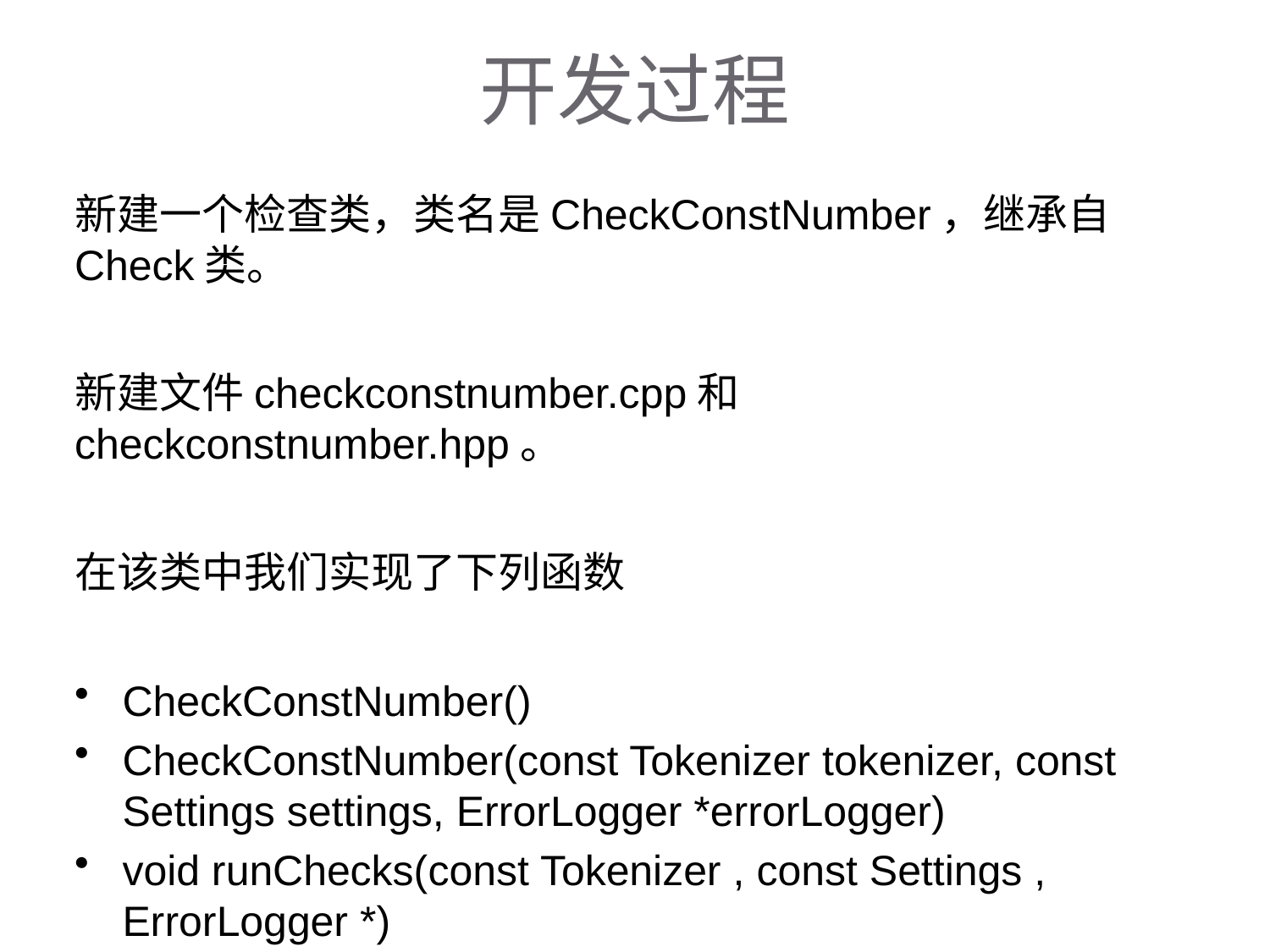

# 开发过程
新建一个检查类，类名是CheckConstNumber，继承自Check类。

新建文件checkconstnumber.cpp和checkconstnumber.hpp。

在该类中我们实现了下列函数

CheckConstNumber()
CheckConstNumber(const Tokenizer tokenizer, const Settings settings, ErrorLogger *errorLogger)
void runChecks(const Tokenizer , const Settings , ErrorLogger *)